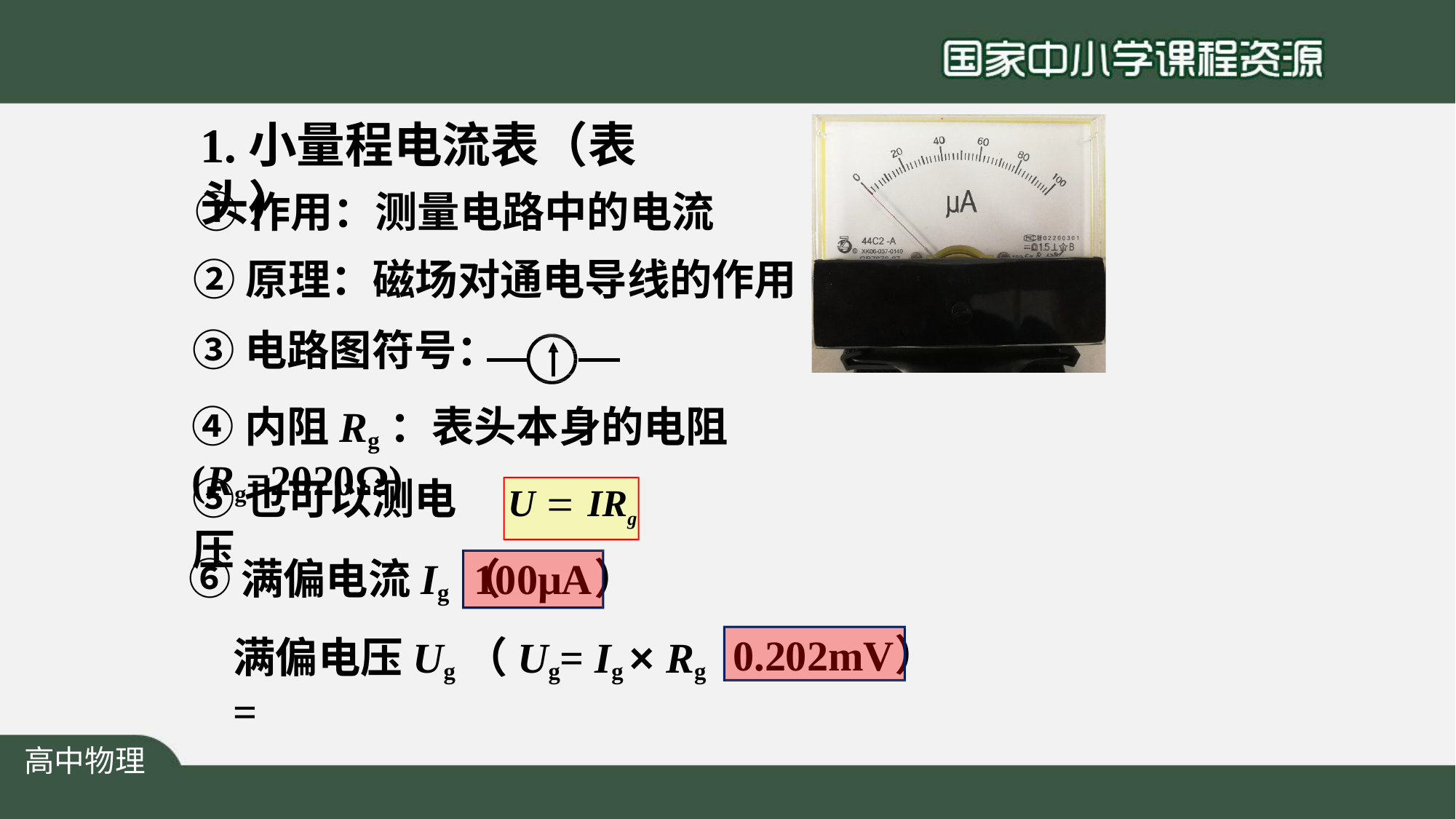

# 1.小量程电流表（表头）

①作用：测量电路中的电流
②原理：磁场对通电导线的作用
③电路图符号：
④内阻Rg：表头本身的电阻(Rg=2020Ω)

⑤也可以测电压
U = IRg

⑥满偏电流Ig（	）
满偏电压Ug（Ug= Ig × Rg =

100μA

）

0.202mV
高中物理